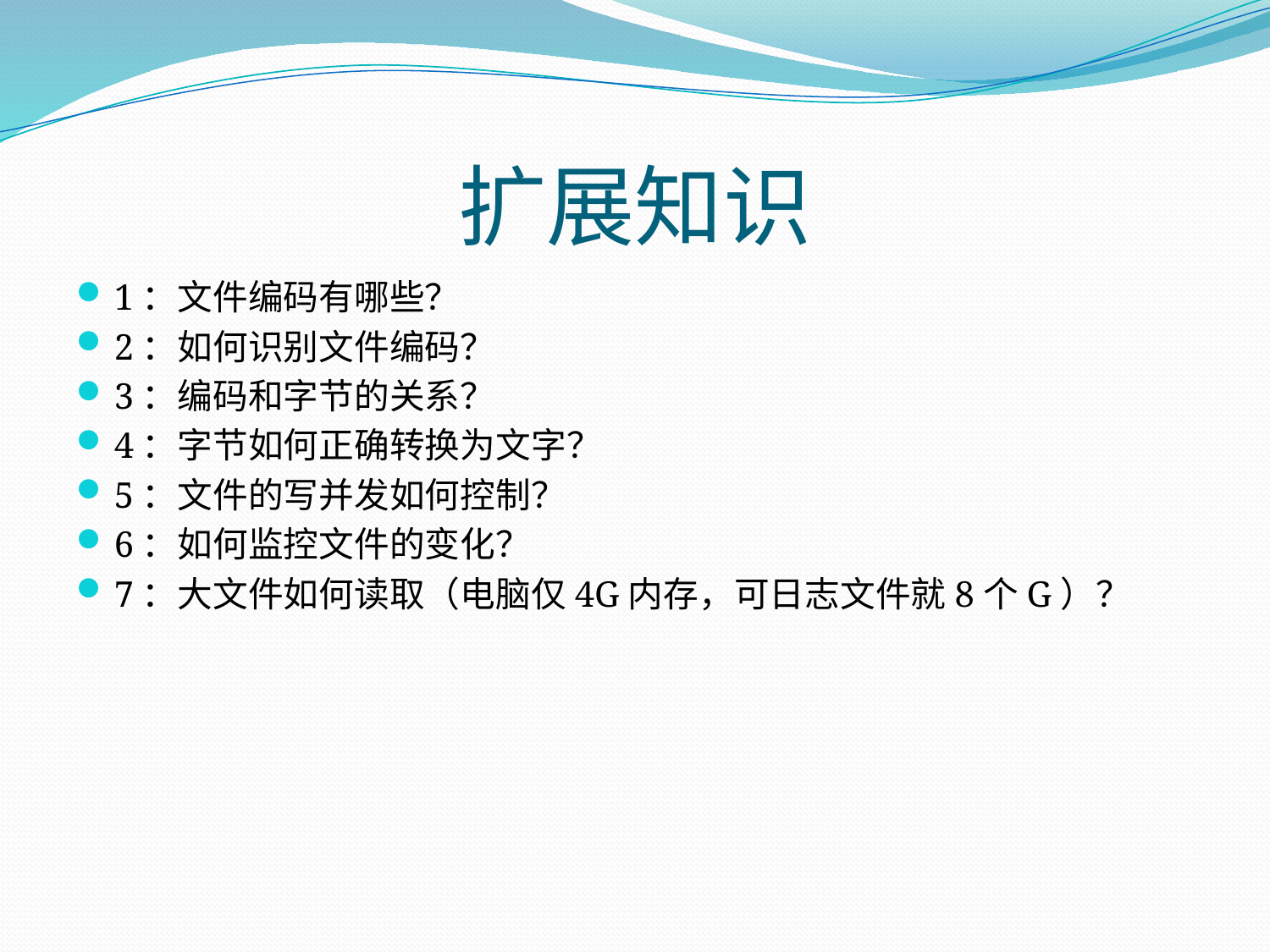

# 扩展知识
1：文件编码有哪些？
2：如何识别文件编码？
3：编码和字节的关系？
4：字节如何正确转换为文字？
5：文件的写并发如何控制？
6：如何监控文件的变化？
7：大文件如何读取（电脑仅4G内存，可日志文件就8个G）？